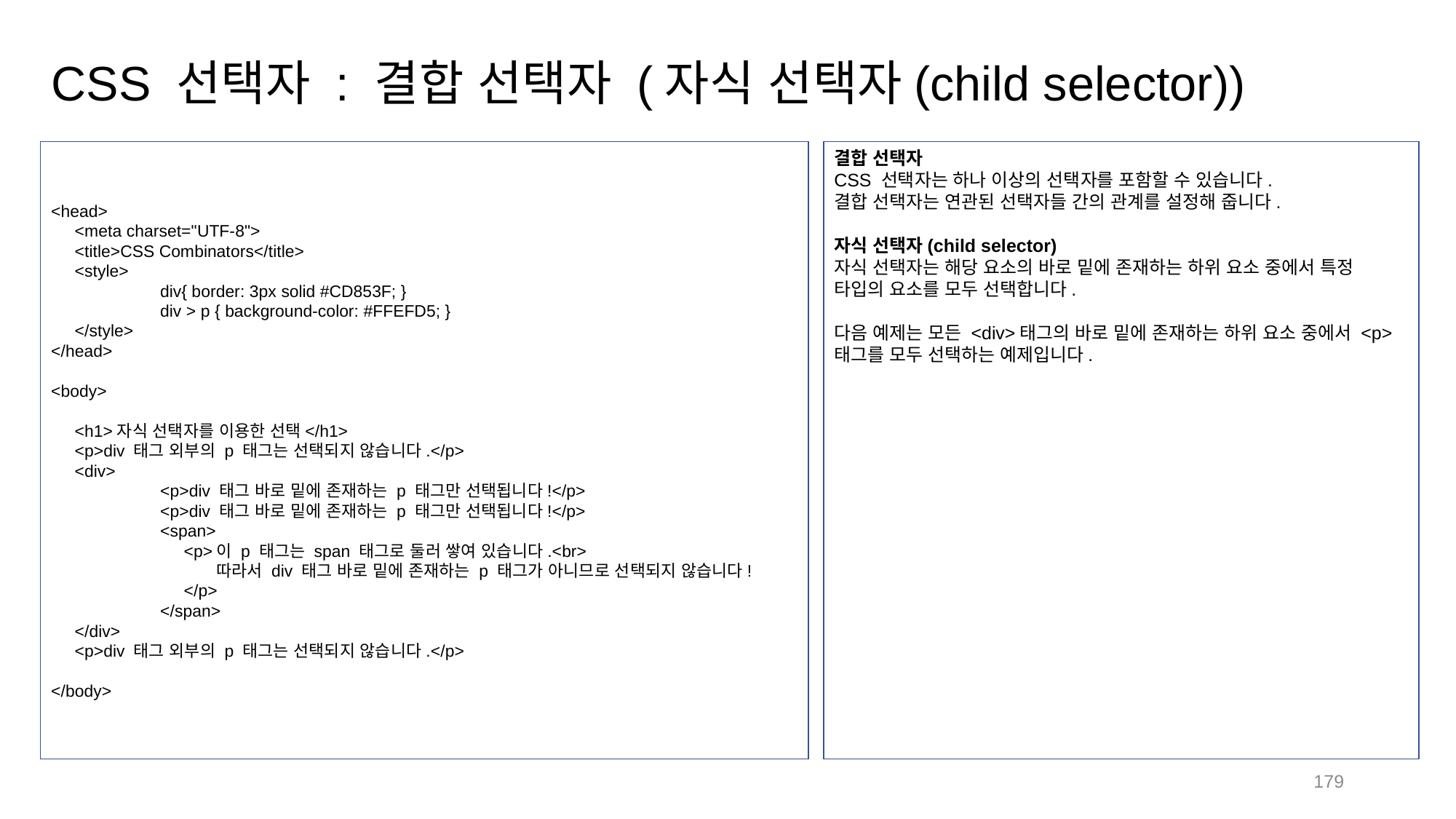

# CSS 선택자 : 결합 선택자 (자식 선택자(child selector))
<head>
     <meta charset="UTF-8">
     <title>CSS Combinators</title>
     <style>
	div{ border: 3px solid #CD853F; }
	div > p { background-color: #FFEFD5; }
     </style>
</head>

<body>

     <h1>자식 선택자를 이용한 선택</h1>
     <p>div 태그 외부의 p 태그는 선택되지 않습니다.</p>
     <div>
	<p>div 태그 바로 밑에 존재하는 p 태그만 선택됩니다!</p>
	<p>div 태그 바로 밑에 존재하는 p 태그만 선택됩니다!</p>
	<span>
	     <p>이 p 태그는 span 태그로 둘러 쌓여 있습니다.<br>
	           따라서 div 태그 바로 밑에 존재하는 p 태그가 아니므로 선택되지 않습니다!
	     </p>
	</span>
     </div>
     <p>div 태그 외부의 p 태그는 선택되지 않습니다.</p>

</body>
결합 선택자
CSS 선택자는 하나 이상의 선택자를 포함할 수 있습니다.
결합 선택자는 연관된 선택자들 간의 관계를 설정해 줍니다.

자식 선택자(child selector)
자식 선택자는 해당 요소의 바로 밑에 존재하는 하위 요소 중에서 특정 타입의 요소를 모두 선택합니다.

다음 예제는 모든 <div>태그의 바로 밑에 존재하는 하위 요소 중에서 <p>태그를 모두 선택하는 예제입니다.
179